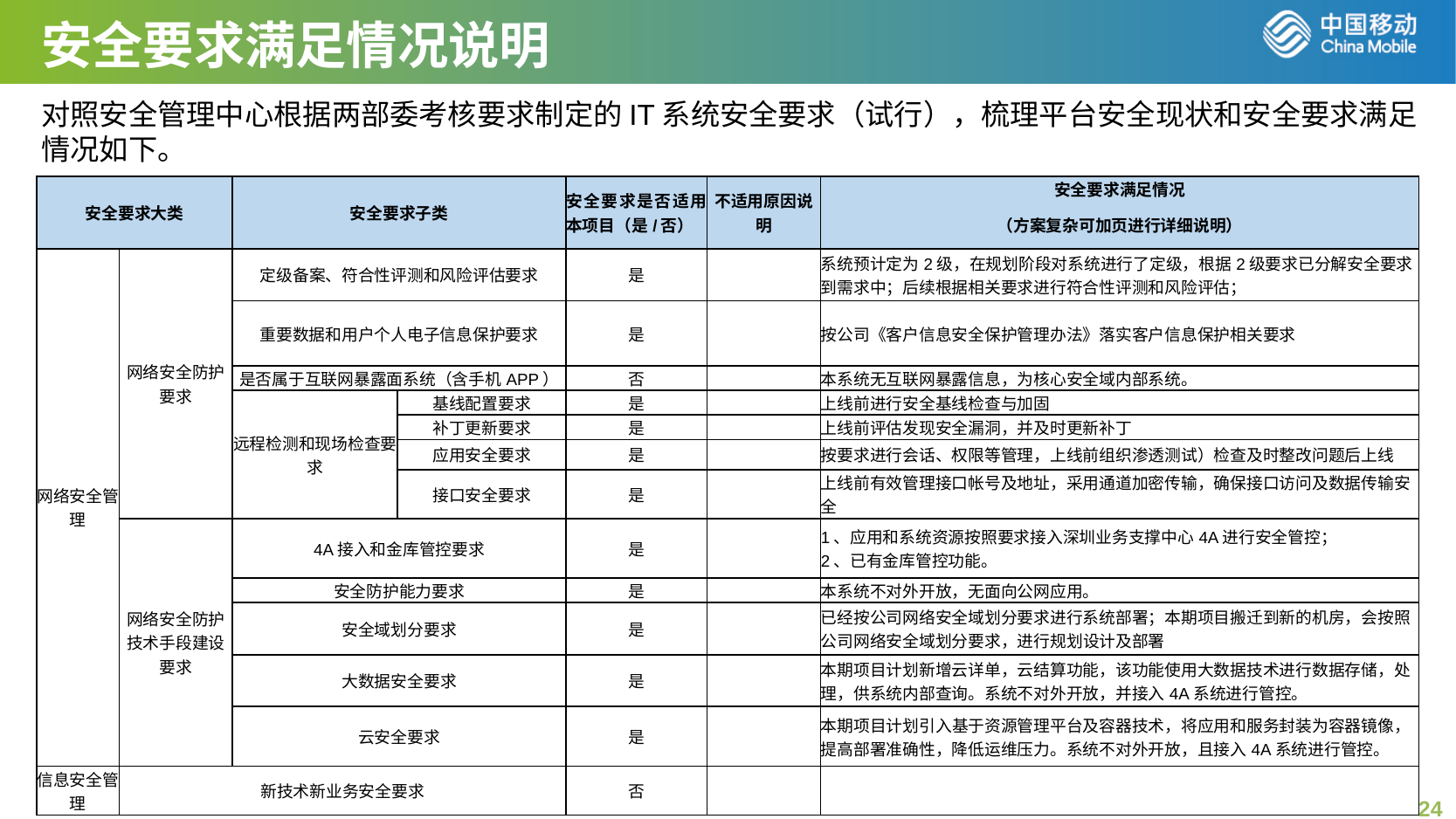

安全要求满足情况说明
对照安全管理中心根据两部委考核要求制定的IT系统安全要求（试行），梳理平台安全现状和安全要求满足情况如下。
| 安全要求大类 |  | 安全要求子类 |  | 安全要求是否适用本项目（是/否） | 不适用原因说明 | 安全要求满足情况 |
| --- | --- | --- | --- | --- | --- | --- |
|  |  |  |  |  |  | （方案复杂可加页进行详细说明） |
| 网络安全管理 | 网络安全防护要求 | 定级备案、符合性评测和风险评估要求 |  | 是 |  | 系统预计定为2级，在规划阶段对系统进行了定级，根据2级要求已分解安全要求到需求中；后续根据相关要求进行符合性评测和风险评估； |
|  |  | 重要数据和用户个人电子信息保护要求 |  | 是 |  | 按公司《客户信息安全保护管理办法》落实客户信息保护相关要求 |
|  |  | 是否属于互联网暴露面系统（含手机APP） |  | 否 |  | 本系统无互联网暴露信息，为核心安全域内部系统。 |
|  |  | 远程检测和现场检查要求 | 基线配置要求 | 是 |  | 上线前进行安全基线检查与加固 |
|  |  |  | 补丁更新要求 | 是 |  | 上线前评估发现安全漏洞，并及时更新补丁 |
|  |  |  | 应用安全要求 | 是 |  | 按要求进行会话、权限等管理，上线前组织渗透测试）检查及时整改问题后上线 |
|  |  |  | 接口安全要求 | 是 |  | 上线前有效管理接口帐号及地址，采用通道加密传输，确保接口访问及数据传输安全 |
|  | 网络安全防护技术手段建设要求 | 4A接入和金库管控要求 |  | 是 |  | 1、应用和系统资源按照要求接入深圳业务支撑中心4A进行安全管控； 2、已有金库管控功能。 |
|  |  | 安全防护能力要求 |  | 是 |  | 本系统不对外开放，无面向公网应用。 |
|  |  | 安全域划分要求 |  | 是 |  | 已经按公司网络安全域划分要求进行系统部署；本期项目搬迁到新的机房，会按照公司网络安全域划分要求，进行规划设计及部署 |
|  |  | 大数据安全要求 |  | 是 |  | 本期项目计划新增云详单，云结算功能，该功能使用大数据技术进行数据存储，处理，供系统内部查询。系统不对外开放，并接入4A系统进行管控。 |
|  |  | 云安全要求 |  | 是 |  | 本期项目计划引入基于资源管理平台及容器技术，将应用和服务封装为容器镜像，提高部署准确性，降低运维压力。系统不对外开放，且接入4A系统进行管控。 |
| 信息安全管理 | 新技术新业务安全要求 |  |  | 否 |  |  |